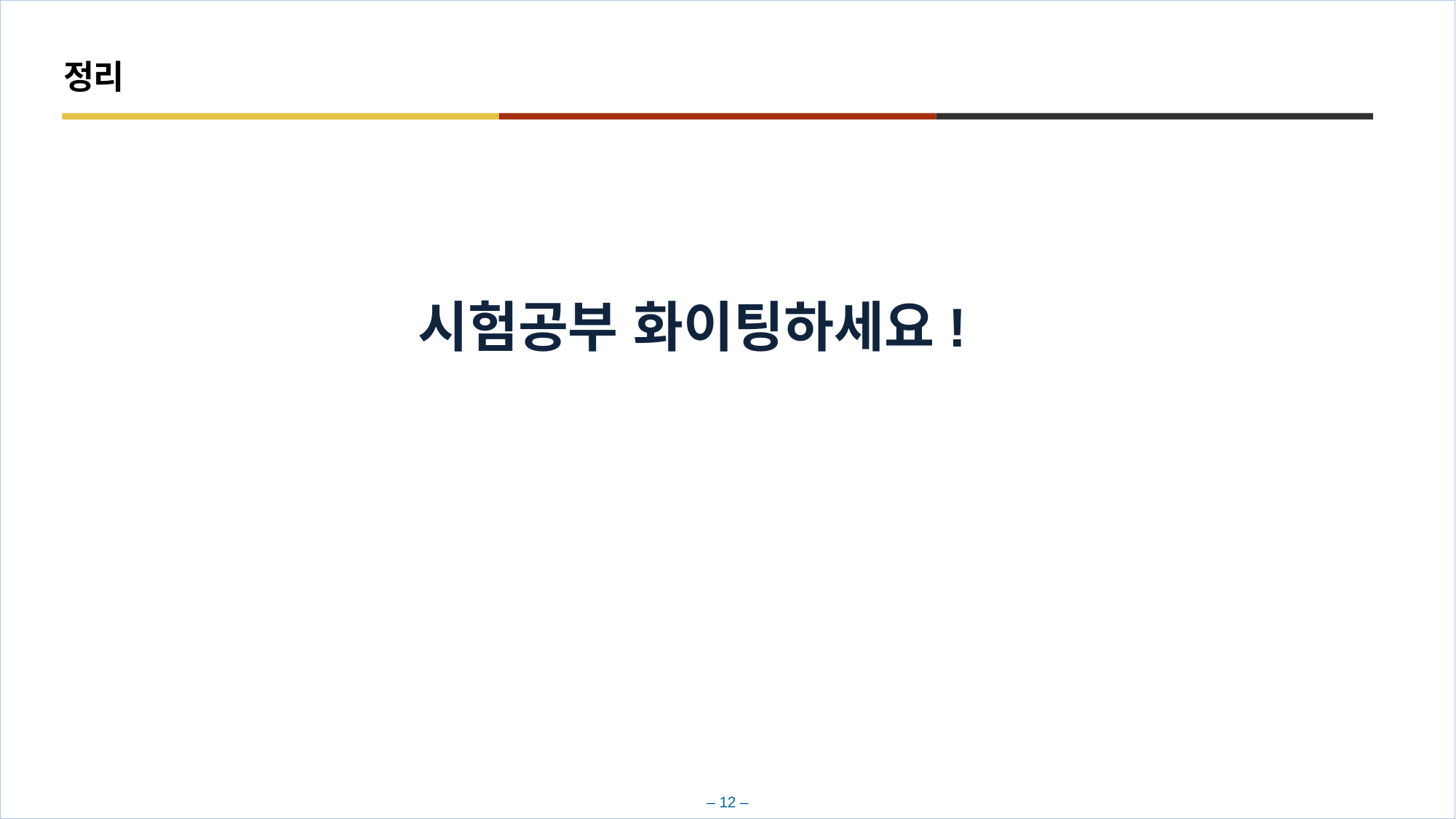

# 정리
시험공부 화이팅하세요!
– 12 –